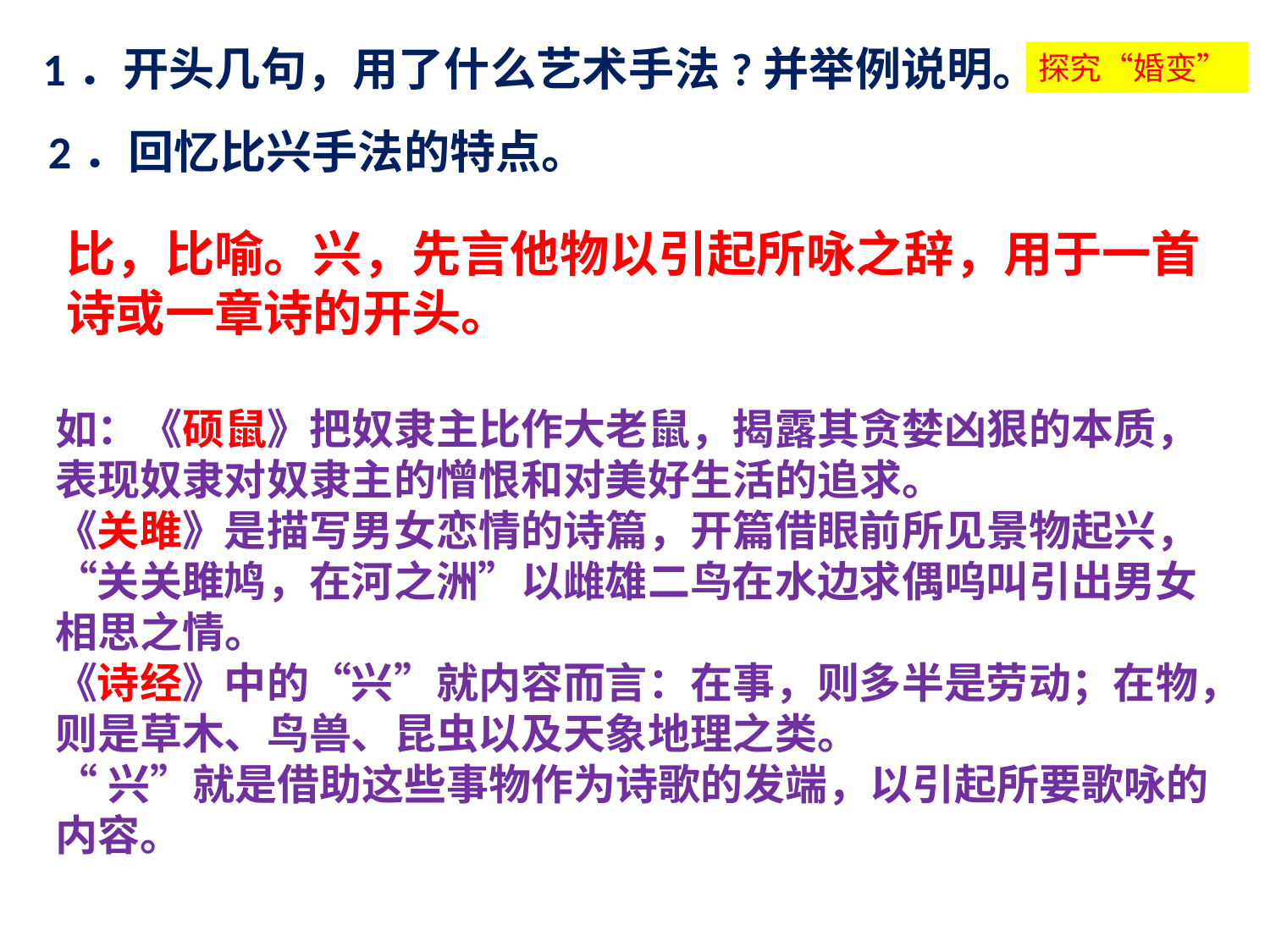

探究“婚变”
1．开头几句，用了什么艺术手法?并举例说明。
2．回忆比兴手法的特点。
比兴，“桑之未落，其叶沃若”“桑之落矣，其黄而陨”。
比，比喻。兴，先言他物以引起所咏之辞，用于一首诗或一章诗的开头。
如：《硕鼠》把奴隶主比作大老鼠，揭露其贪婪凶狠的本质，表现奴隶对奴隶主的憎恨和对美好生活的追求。
《关雎》是描写男女恋情的诗篇，开篇借眼前所见景物起兴，“关关雎鸠，在河之洲”以雌雄二鸟在水边求偶呜叫引出男女相思之情。
《诗经》中的“兴”就内容而言：在事，则多半是劳动；在物，则是草木、鸟兽、昆虫以及天象地理之类。
“兴”就是借助这些事物作为诗歌的发端，以引起所要歌咏的内容。